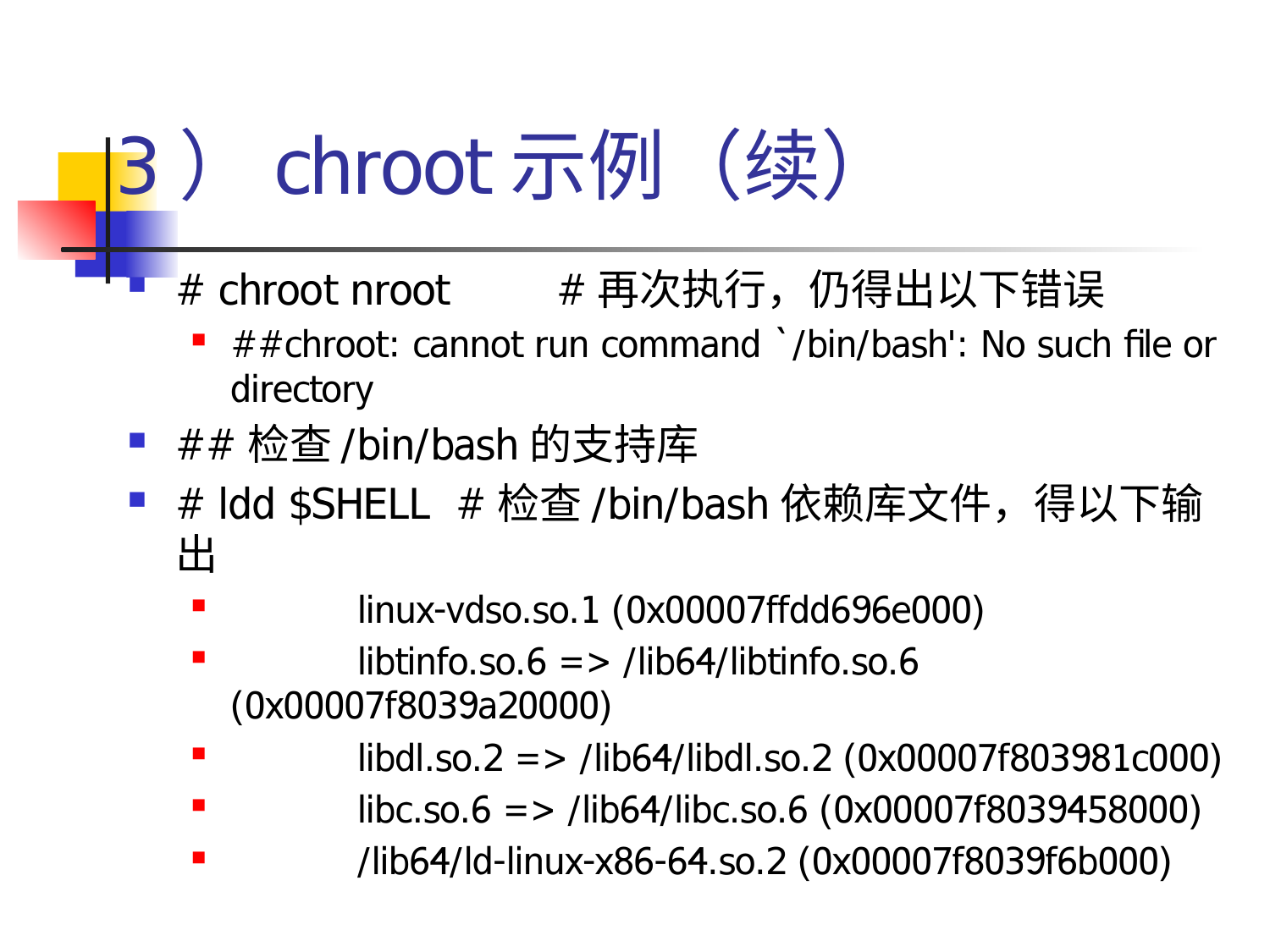

# 3）chroot示例（续）
# chroot nroot 	#再次执行，仍得出以下错误
##chroot: cannot run command `/bin/bash': No such file or directory
##检查/bin/bash的支持库
# ldd $SHELL  #检查/bin/bash依赖库文件，得以下输出
	linux-vdso.so.1 (0x00007ffdd696e000)
	libtinfo.so.6 => /lib64/libtinfo.so.6 (0x00007f8039a20000)
	libdl.so.2 => /lib64/libdl.so.2 (0x00007f803981c000)
	libc.so.6 => /lib64/libc.so.6 (0x00007f8039458000)
	/lib64/ld-linux-x86-64.so.2 (0x00007f8039f6b000)